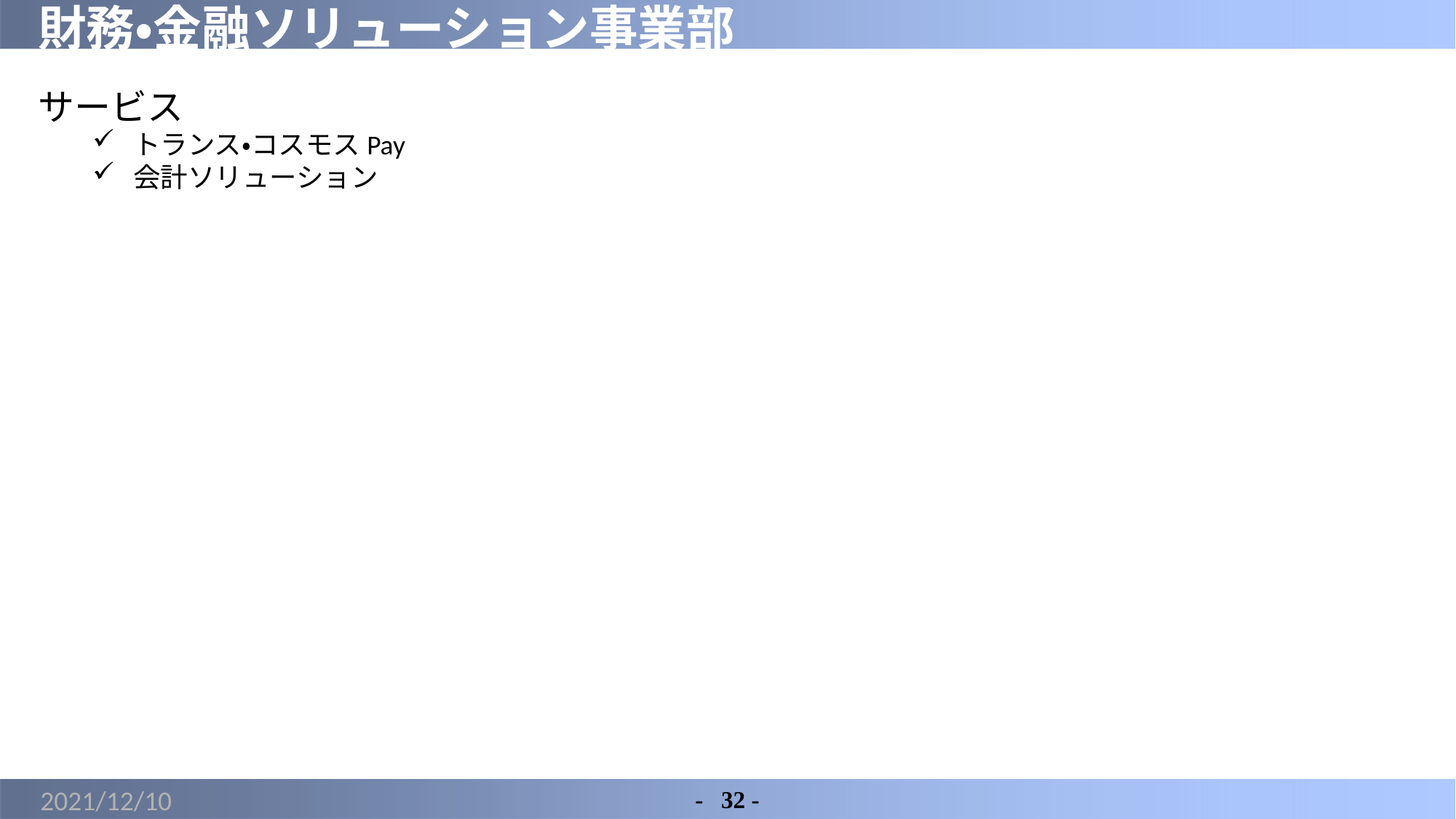

# 財務・金融ソリューション事業部
サービス
トランス・コスモスPay
会計ソリューション
2021/12/10
-	32 -